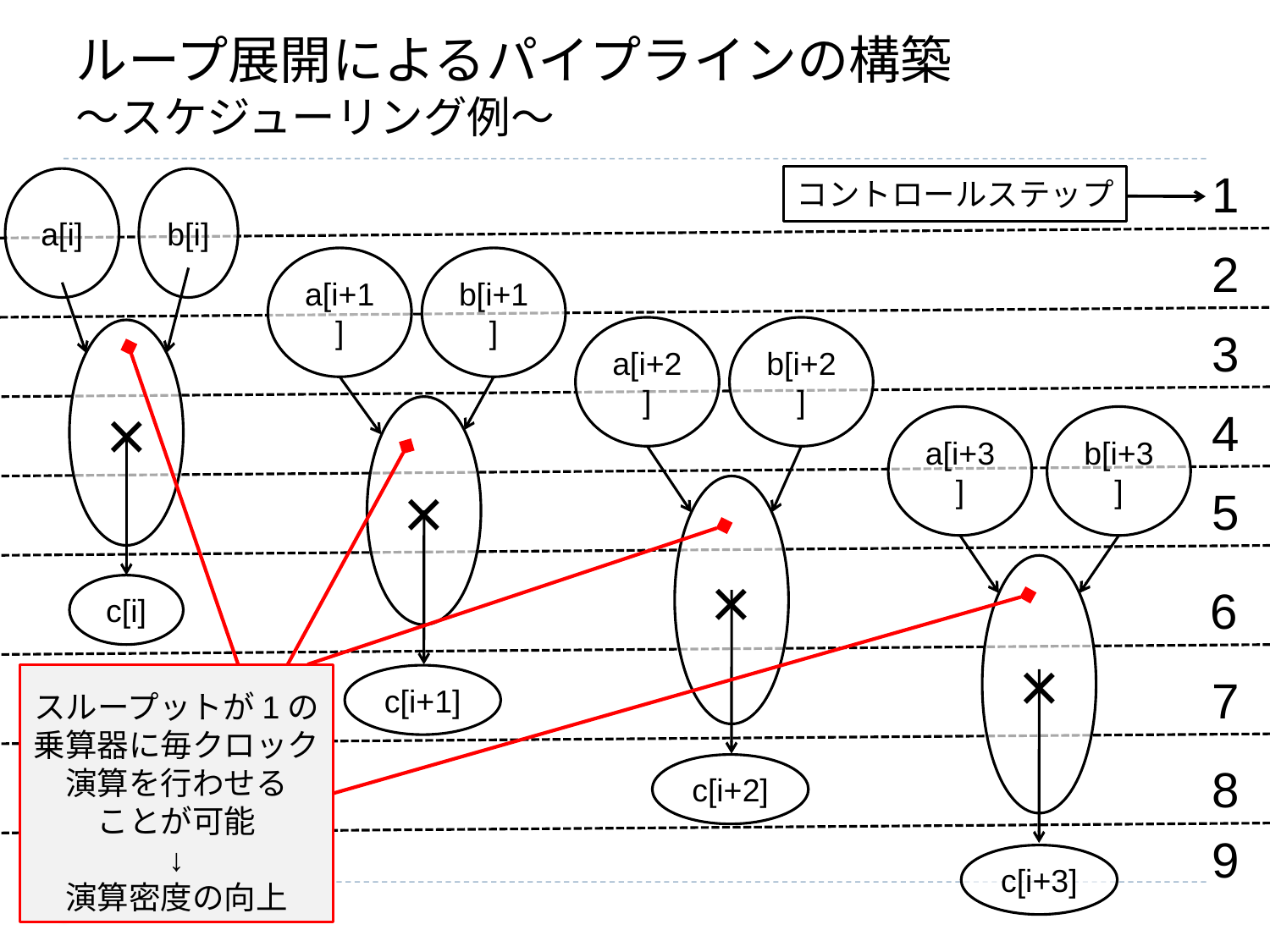

# ループ展開によるパイプラインの構築 ～スケジューリング例～
1
コントロールステップ
a[i]
b[i]
2
a[i+1]
b[i+1]
a[i+2]
b[i+2]
3
×
×
4
a[i+3]
b[i+3]
×
5
×
c[i]
6

スループットが1の
乗算器に毎クロック
演算を行わせる
ことが可能
↓
演算密度の向上
7
c[i+1]
8
c[i+2]
9
c[i+3]
25